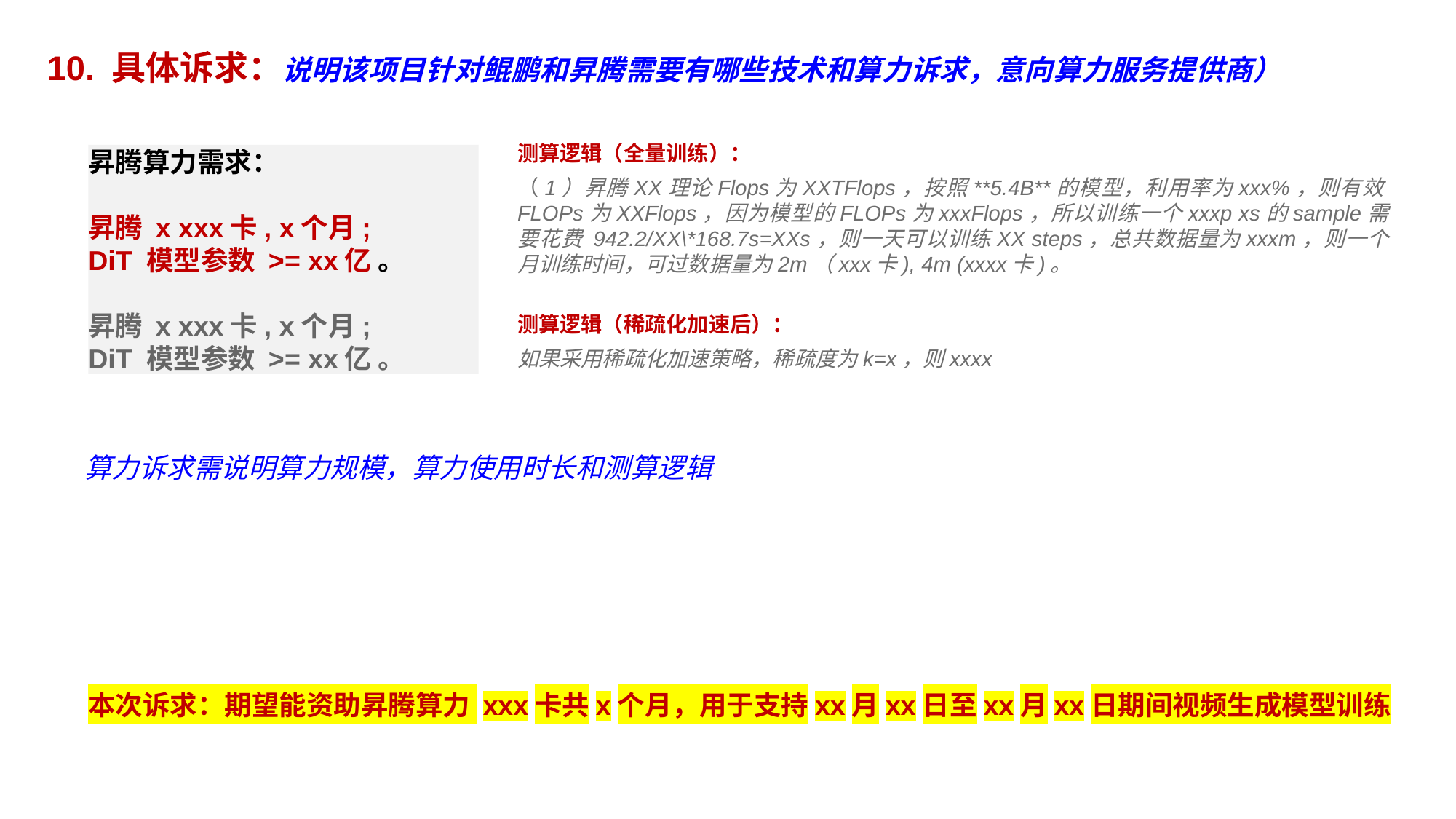

10. 具体诉求：说明该项目针对鲲鹏和昇腾需要有哪些技术和算力诉求，意向算力服务提供商）
测算逻辑（全量训练）：
（1）昇腾XX理论Flops为XXTFlops，按照**5.4B**的模型，利用率为xxx%，则有效FLOPs为XXFlops，因为模型的FLOPs为xxxFlops，所以训练一个xxxp xs的sample需要花费 942.2/XX\*168.7s=XXs，则一天可以训练XX steps，总共数据量为xxxm，则一个月训练时间，可过数据量为2m（xxx卡), 4m (xxxx卡)。

测算逻辑（稀疏化加速后）：
如果采用稀疏化加速策略，稀疏度为k=x，则xxxx
昇腾算力需求：

昇腾 x xxx卡, x个月;
DiT 模型参数 >= xx亿 。

昇腾 x xxx卡, x个月;
DiT 模型参数 >= xx亿 。
算力诉求需说明算力规模，算力使用时长和测算逻辑
本次诉求：期望能资助昇腾算力 xxx卡共x个月，用于支持xx月xx日至xx月xx日期间视频生成模型训练